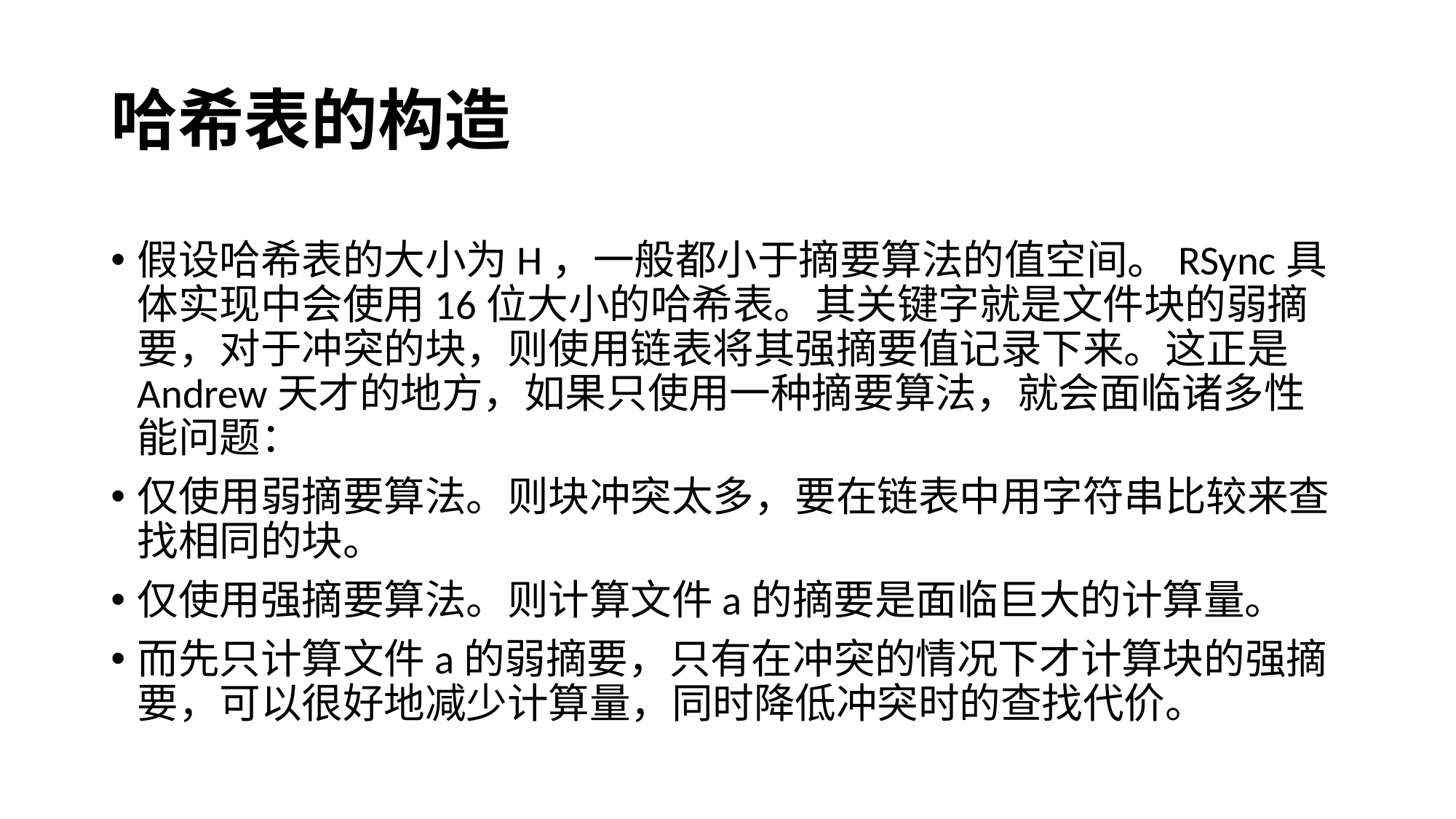

# 哈希表的构造
假设哈希表的大小为H，一般都小于摘要算法的值空间。RSync具体实现中会使用16位大小的哈希表。其关键字就是文件块的弱摘要，对于冲突的块，则使用链表将其强摘要值记录下来。这正是Andrew天才的地方，如果只使用一种摘要算法，就会面临诸多性能问题：
仅使用弱摘要算法。则块冲突太多，要在链表中用字符串比较来查找相同的块。
仅使用强摘要算法。则计算文件a的摘要是面临巨大的计算量。
而先只计算文件a的弱摘要，只有在冲突的情况下才计算块的强摘要，可以很好地减少计算量，同时降低冲突时的查找代价。